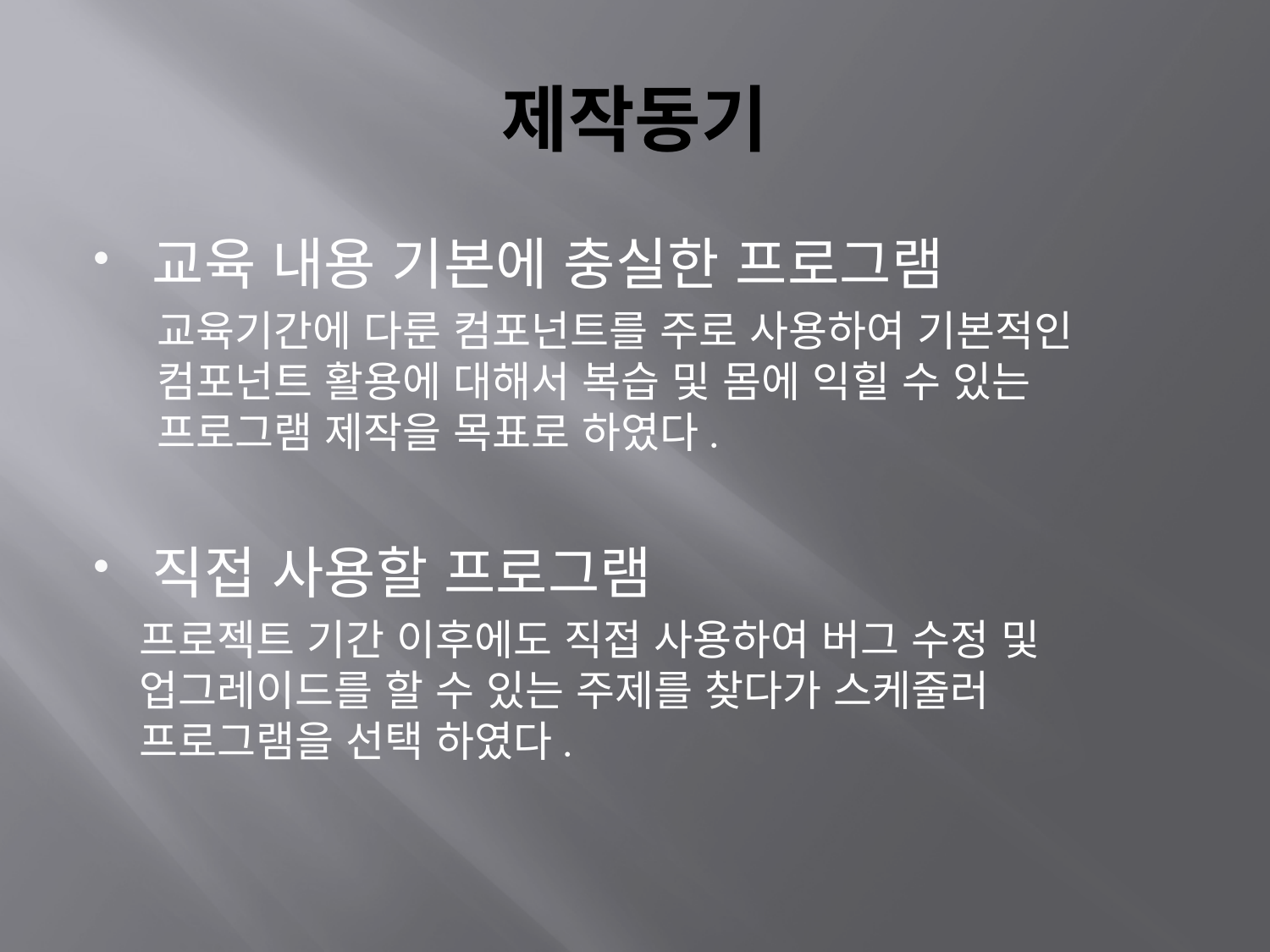

# 제작동기
교육 내용 기본에 충실한 프로그램
교육기간에 다룬 컴포넌트를 주로 사용하여 기본적인 컴포넌트 활용에 대해서 복습 및 몸에 익힐 수 있는 프로그램 제작을 목표로 하였다.

직접 사용할 프로그램
프로젝트 기간 이후에도 직접 사용하여 버그 수정 및 업그레이드를 할 수 있는 주제를 찾다가 스케줄러 프로그램을 선택 하였다.